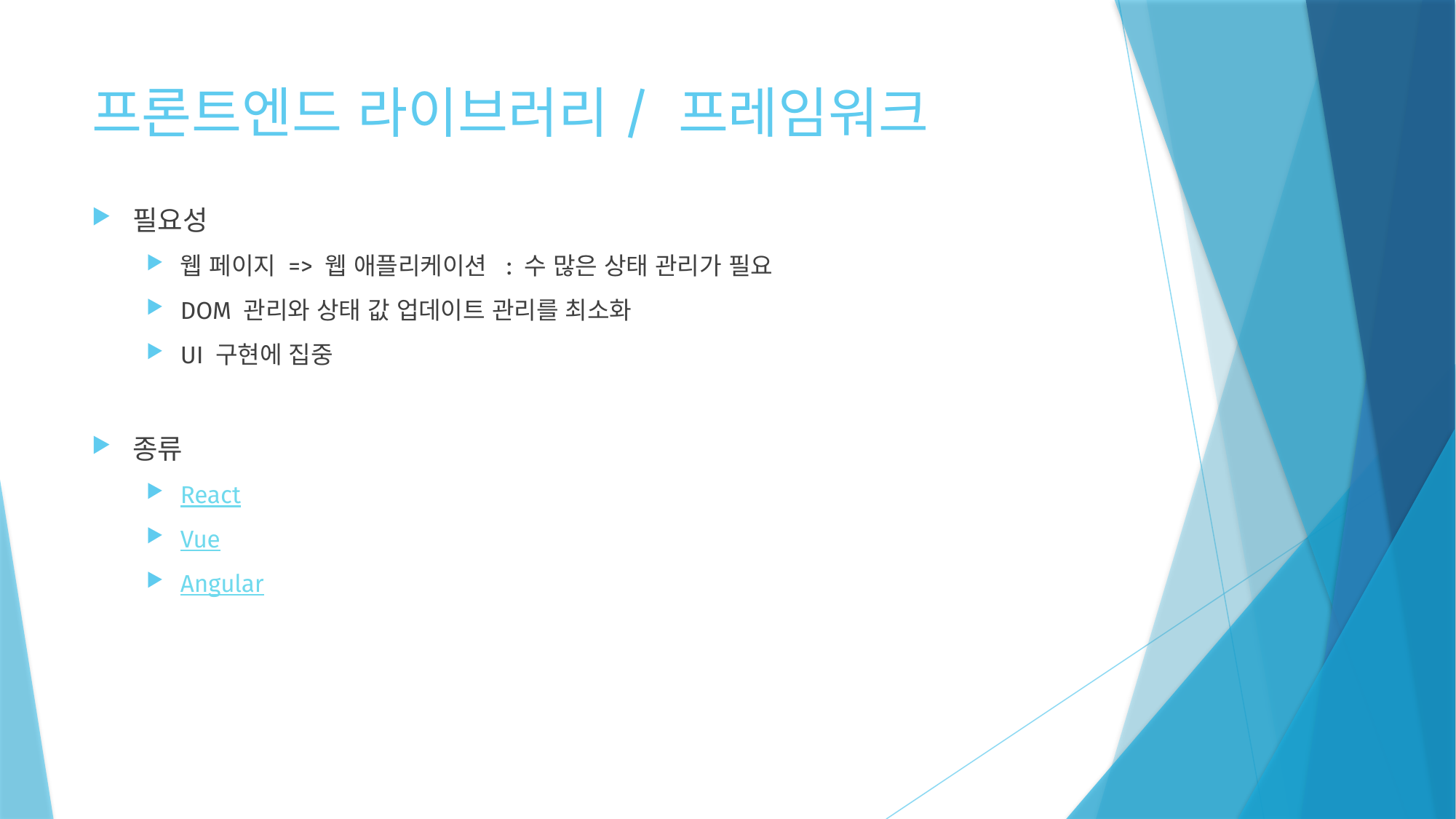

# 프론트엔드 라이브러리/ 프레임워크
필요성
웹 페이지 => 웹 애플리케이션  : 수 많은 상태 관리가 필요
DOM 관리와 상태 값 업데이트 관리를 최소화
UI 구현에 집중

종류
React
Vue
Angular